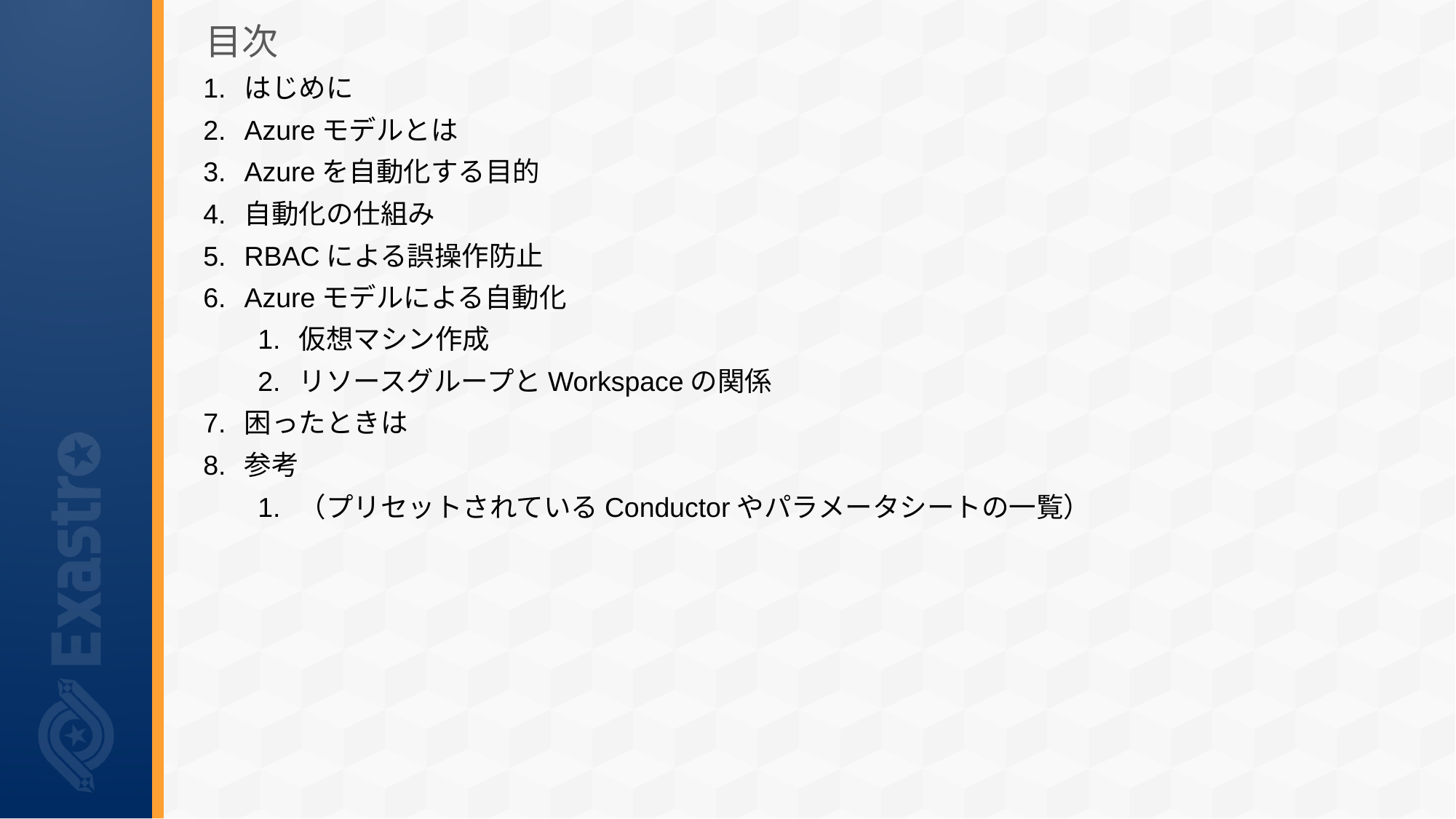

# 目次
はじめに
Azureモデルとは
Azureを自動化する目的
自動化の仕組み
RBACによる誤操作防止
Azureモデルによる自動化
仮想マシン作成
リソースグループとWorkspaceの関係
困ったときは
参考
（プリセットされているConductorやパラメータシートの一覧）